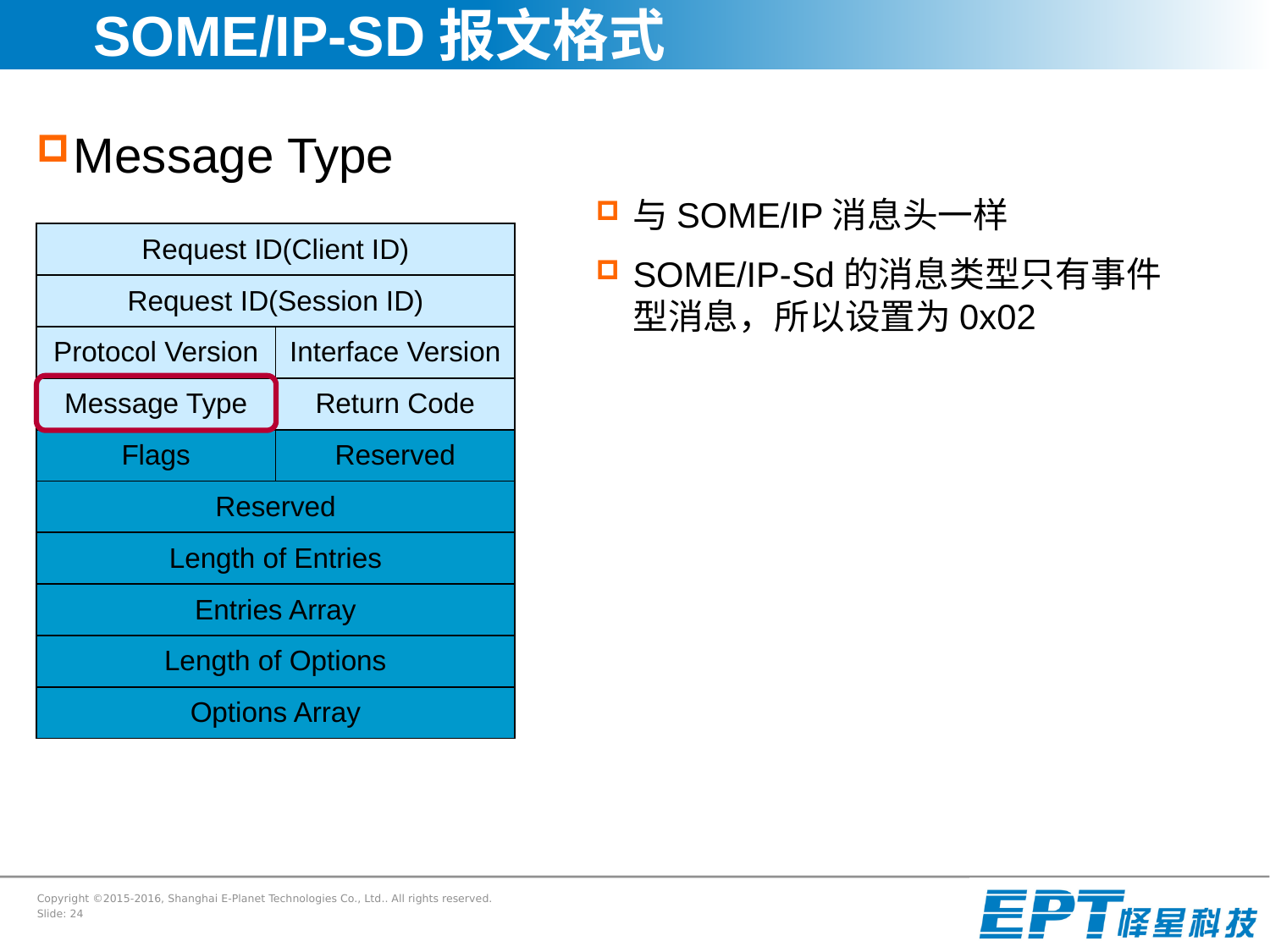

# SOME/IP-SD报文格式
Message Type
与SOME/IP消息头一样
SOME/IP-Sd的消息类型只有事件型消息，所以设置为0x02
| Request ID(Client ID) |  |
| --- | --- |
| Request ID(Session ID) |  |
| Protocol Version | Interface Version |
| Message Type | Return Code |
| Flags | Reserved |
| Reserved |  |
| Length of Entries |  |
| Entries Array |  |
| Length of Options |  |
| Options Array |  |